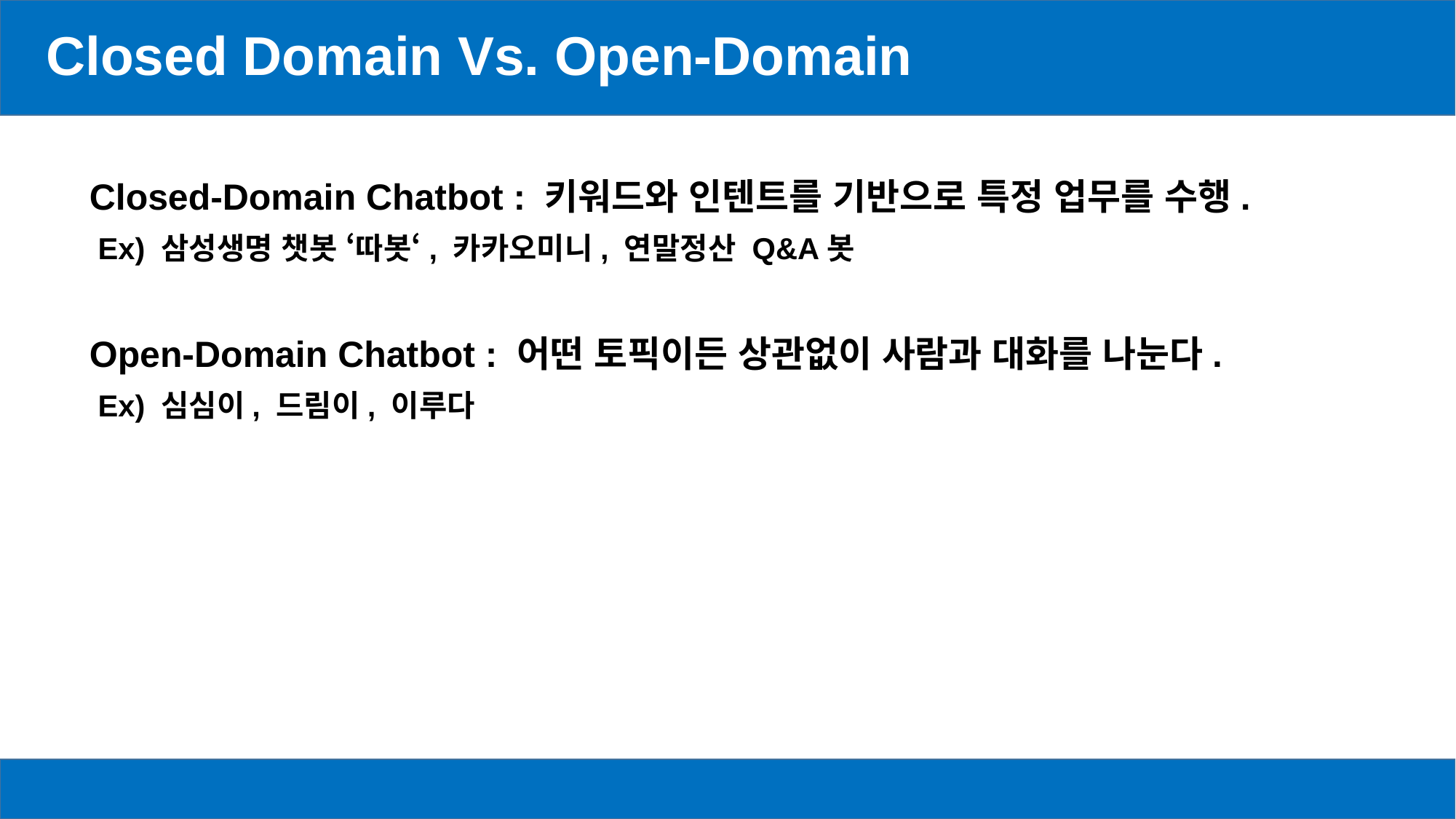

# Closed Domain Vs. Open-Domain
Closed-Domain Chatbot : 키워드와 인텐트를 기반으로 특정 업무를 수행.
 Ex) 삼성생명 챗봇 ‘따봇‘, 카카오미니, 연말정산 Q&A봇

Open-Domain Chatbot : 어떤 토픽이든 상관없이 사람과 대화를 나눈다.
 Ex) 심심이, 드림이, 이루다